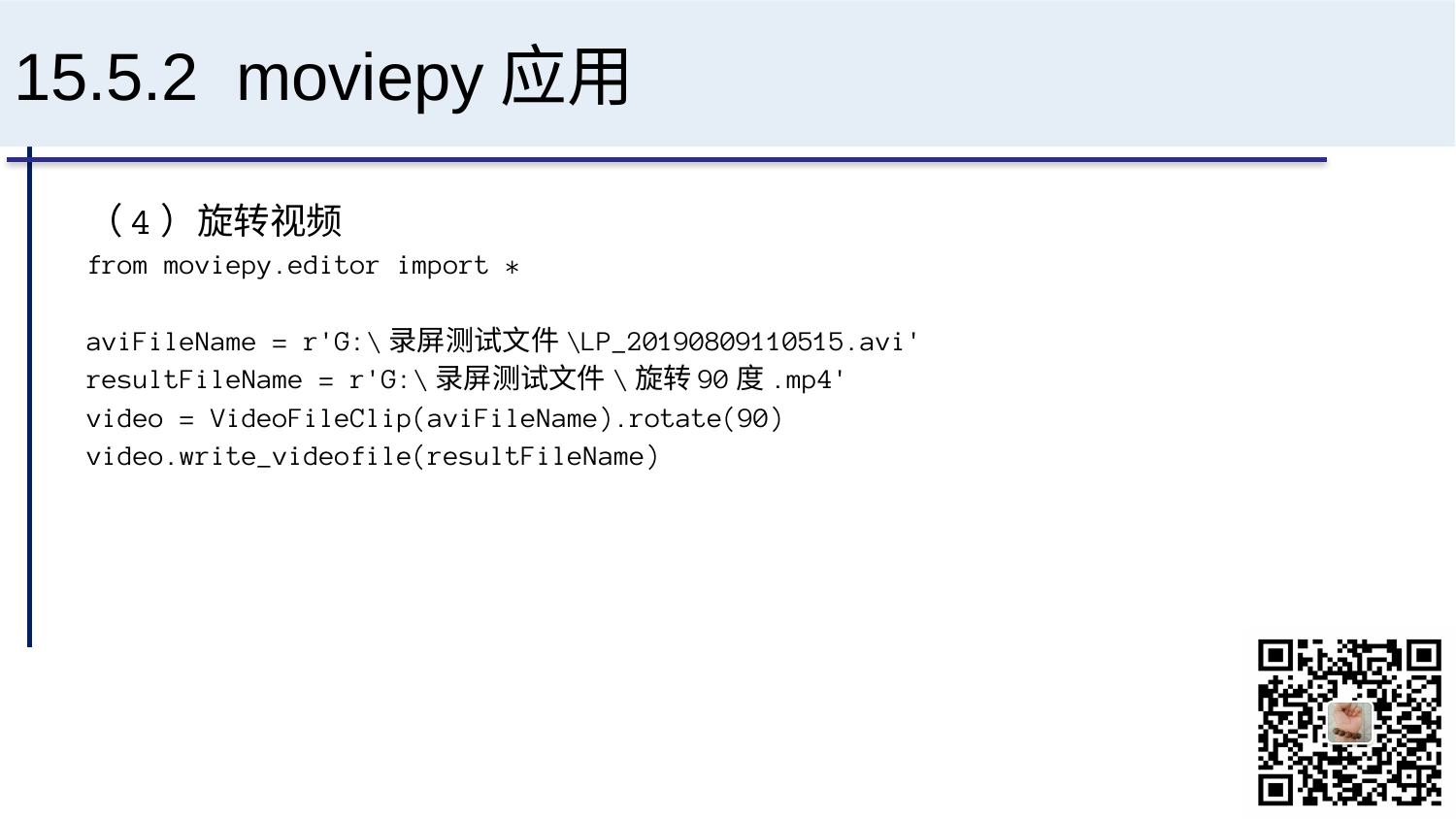

# 15.5.2  moviepy应用
（4）旋转视频
from moviepy.editor import *

aviFileName = r'G:\录屏测试文件\LP_20190809110515.avi'
resultFileName = r'G:\录屏测试文件\旋转90度.mp4'
video = VideoFileClip(aviFileName).rotate(90)
video.write_videofile(resultFileName)